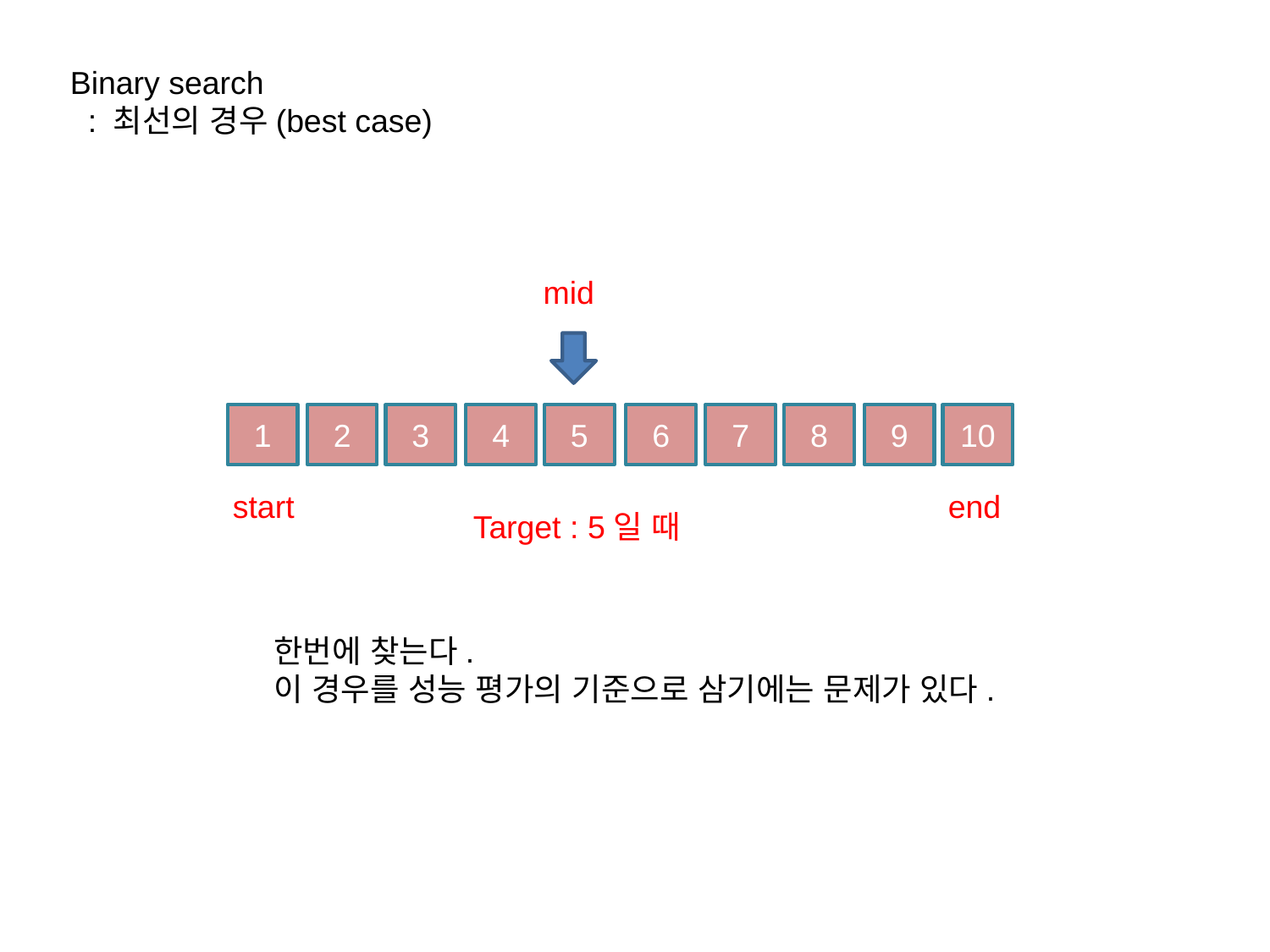

Binary search
  : 최선의 경우(best case)
mid

1
2
3
4
5
6
7
8
9
10
start
end
Target : 5일 때
한번에 찾는다.
이 경우를 성능 평가의 기준으로 삼기에는 문제가 있다.